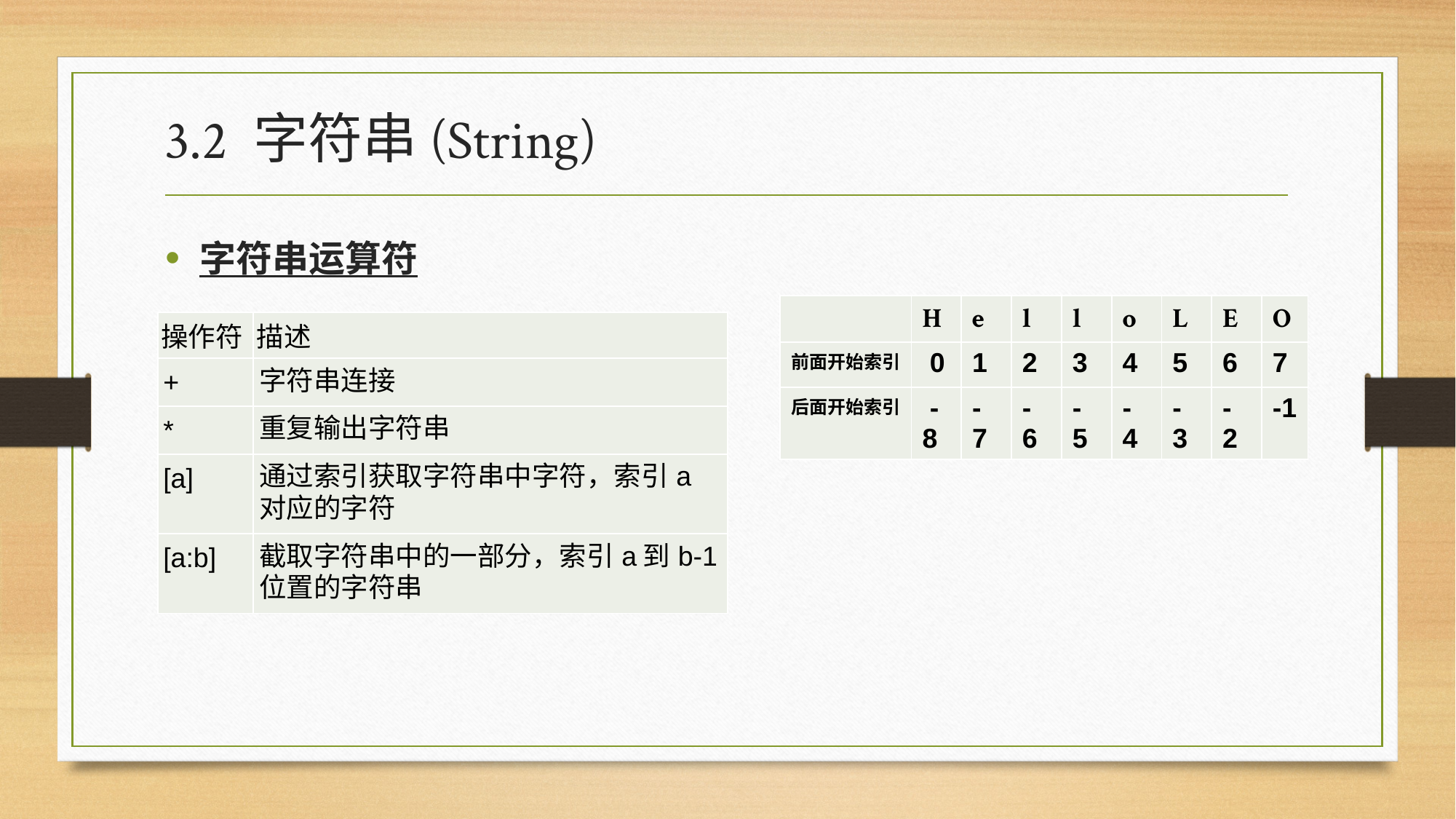

# 3.2 字符串(String)
字符串运算符

|  | H | e | l | l | o | L | E | O |
| --- | --- | --- | --- | --- | --- | --- | --- | --- |
| 前面开始索引 | 0 | 1 | 2 | 3 | 4 | 5 | 6 | 7 |
| 后面开始索引 | -8 | -7 | -6 | -5 | -4 | -3 | -2 | -1 |
| 操作符 | 描述 |
| --- | --- |
| + | 字符串连接 |
| \* | 重复输出字符串 |
| [a] | 通过索引获取字符串中字符，索引a对应的字符 |
| [a:b] | 截取字符串中的一部分，索引a到b-1位置的字符串 |